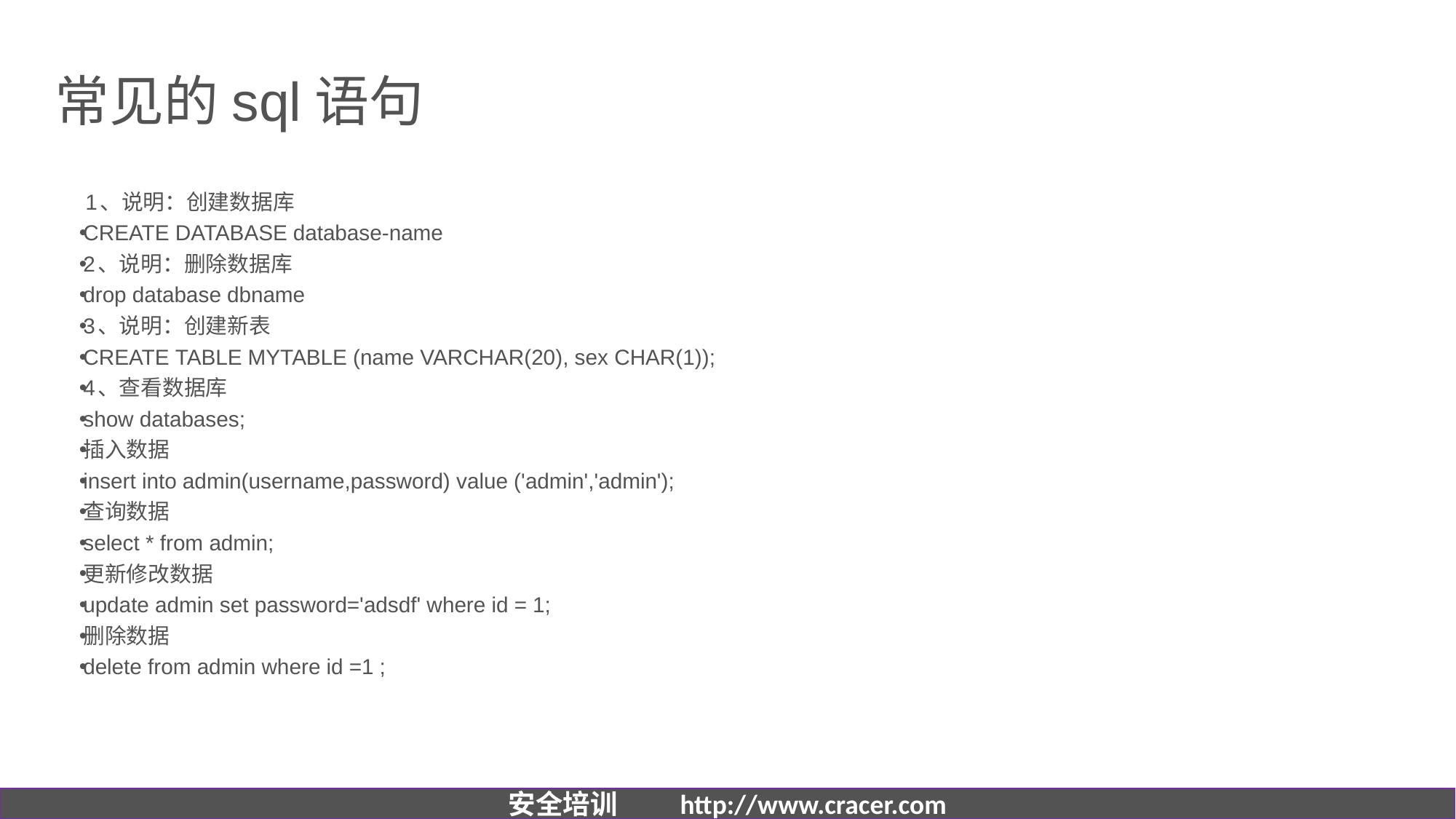

# 常见的sql语句
 1、说明：创建数据库
CREATE DATABASE database-name
2、说明：删除数据库
drop database dbname
3、说明：创建新表
CREATE TABLE MYTABLE (name VARCHAR(20), sex CHAR(1));
4、查看数据库
show databases;
插入数据
insert into admin(username,password) value ('admin','admin');
查询数据
select * from admin;
更新修改数据
update admin set password='adsdf' where id = 1;
删除数据
delete from admin where id =1 ;